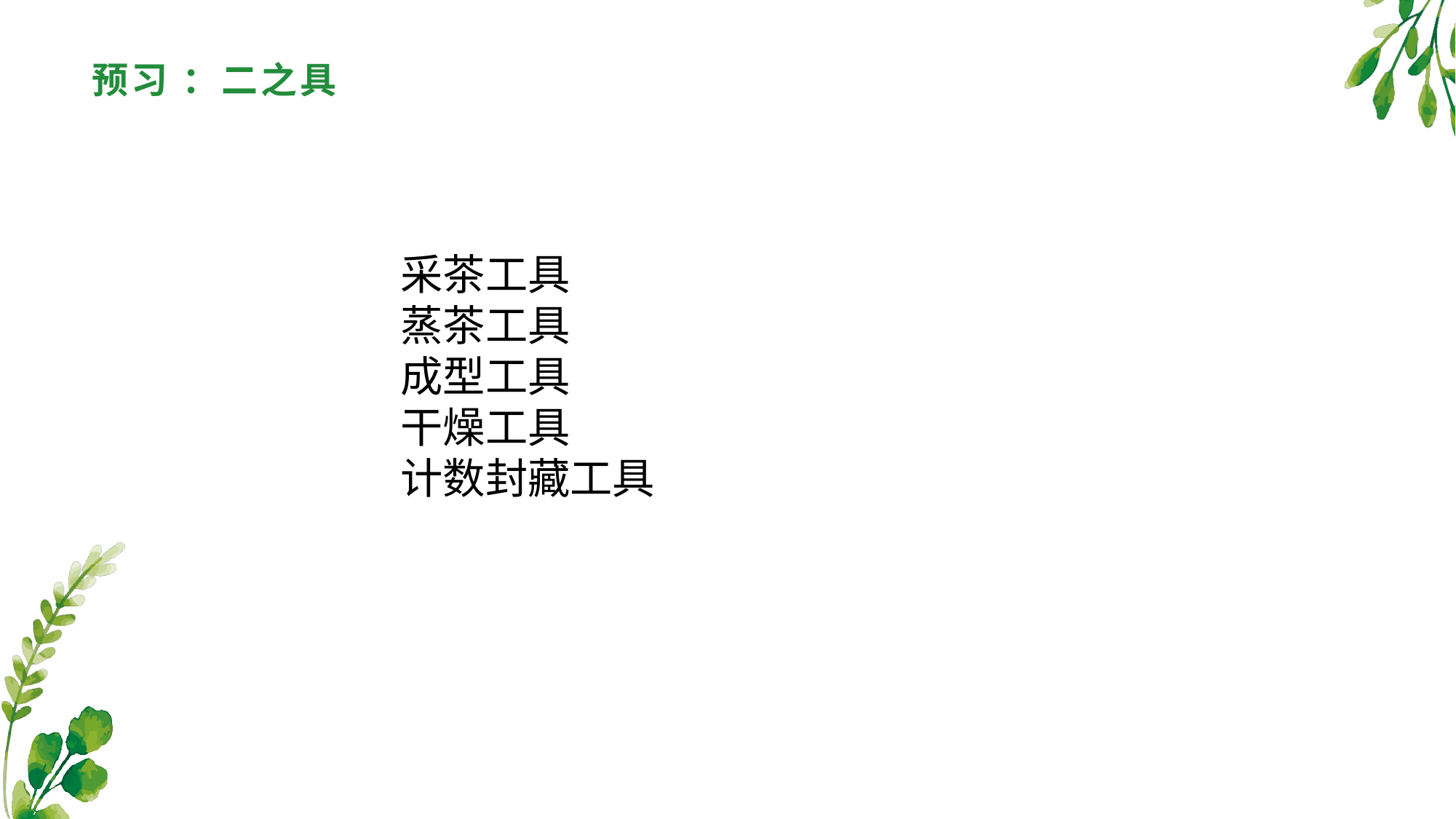

# 预习 ：二之具
采茶工具
蒸茶工具
成型工具
干燥工具
计数封藏工具